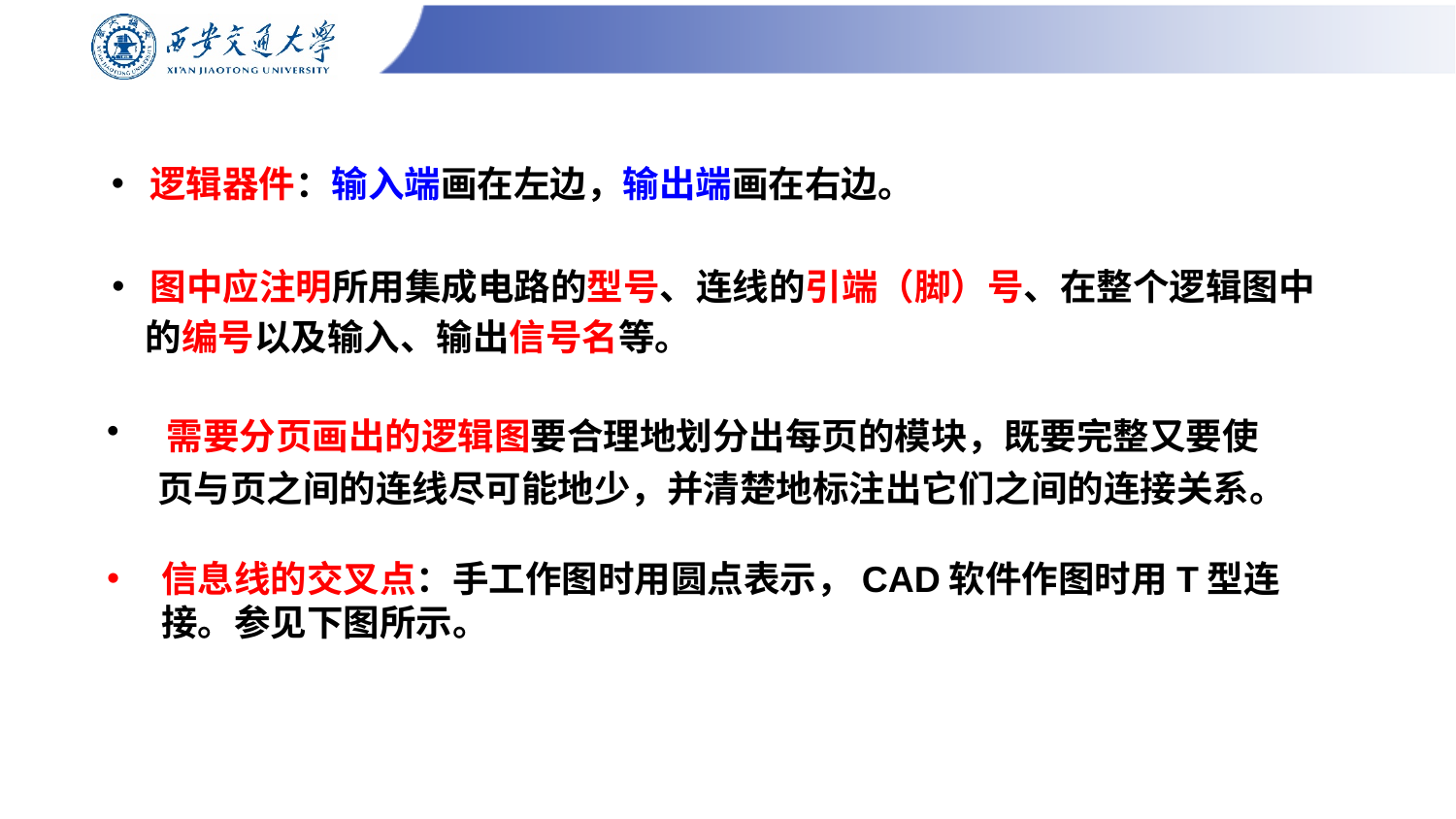

逻辑器件：输入端画在左边，输出端画在右边。
  图中应注明所用集成电路的型号、连线的引端（脚）号、在整个逻辑图中
   的编号以及输入、输出信号名等。
# 需要分页画出的逻辑图要合理地划分出每页的模块，既要完整又要使     页与页之间的连线尽可能地少，并清楚地标注出它们之间的连接关系。
信息线的交叉点：手工作图时用圆点表示，CAD软件作图时用T型连接。参见下图所示。